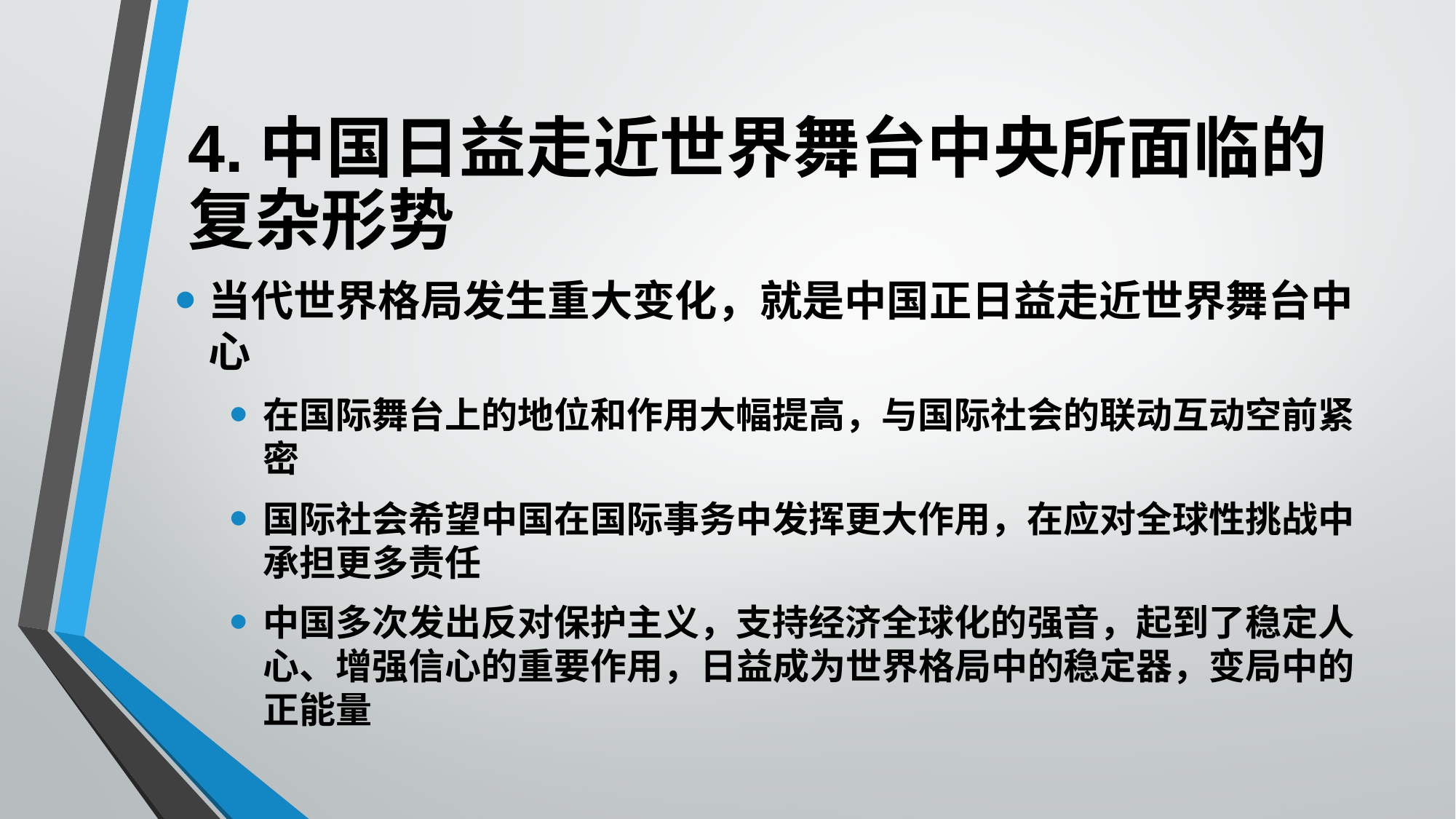

# 4.中国日益走近世界舞台中央所面临的复杂形势
当代世界格局发生重大变化，就是中国正日益走近世界舞台中心
在国际舞台上的地位和作用大幅提高，与国际社会的联动互动空前紧密
国际社会希望中国在国际事务中发挥更大作用，在应对全球性挑战中承担更多责任
中国多次发出反对保护主义，支持经济全球化的强音，起到了稳定人心、增强信心的重要作用，日益成为世界格局中的稳定器，变局中的正能量